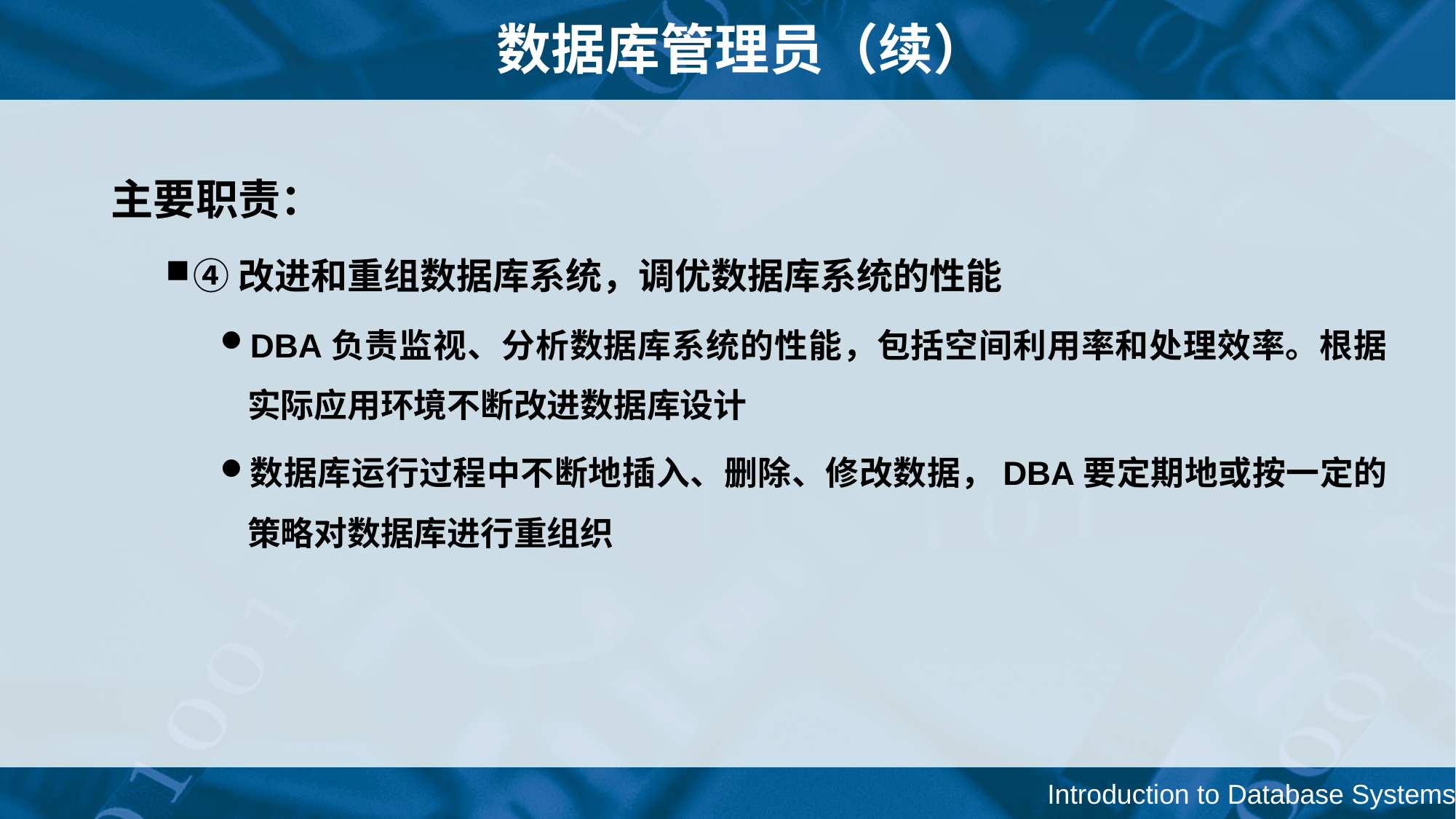

# 数据库管理员（续）
主要职责：
④改进和重组数据库系统，调优数据库系统的性能
DBA负责监视、分析数据库系统的性能，包括空间利用率和处理效率。根据实际应用环境不断改进数据库设计
数据库运行过程中不断地插入、删除、修改数据，DBA要定期地或按一定的策略对数据库进行重组织